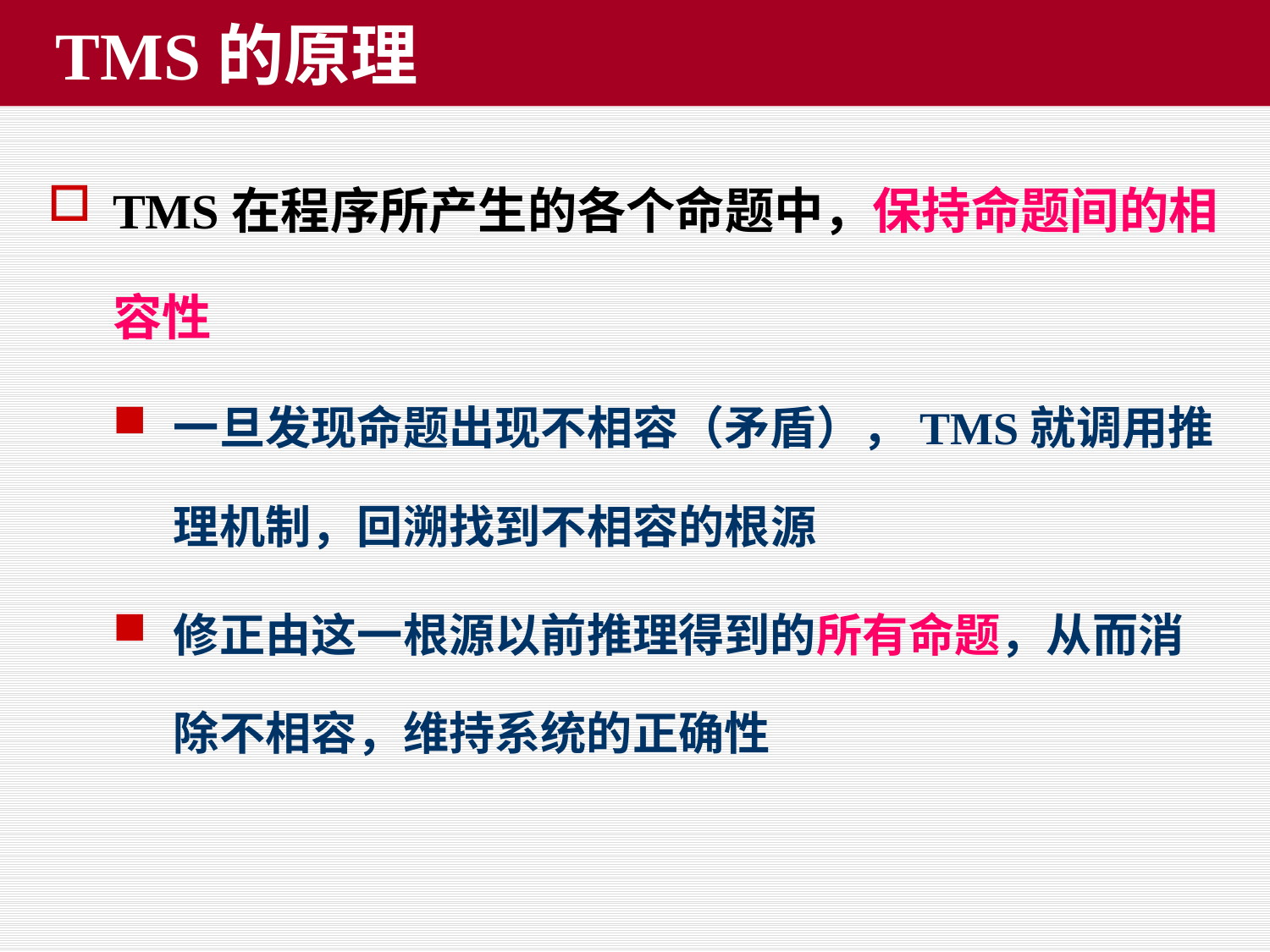

# TMS的原理
TMS在程序所产生的各个命题中，保持命题间的相容性
一旦发现命题出现不相容（矛盾），TMS就调用推理机制，回溯找到不相容的根源
修正由这一根源以前推理得到的所有命题，从而消除不相容，维持系统的正确性